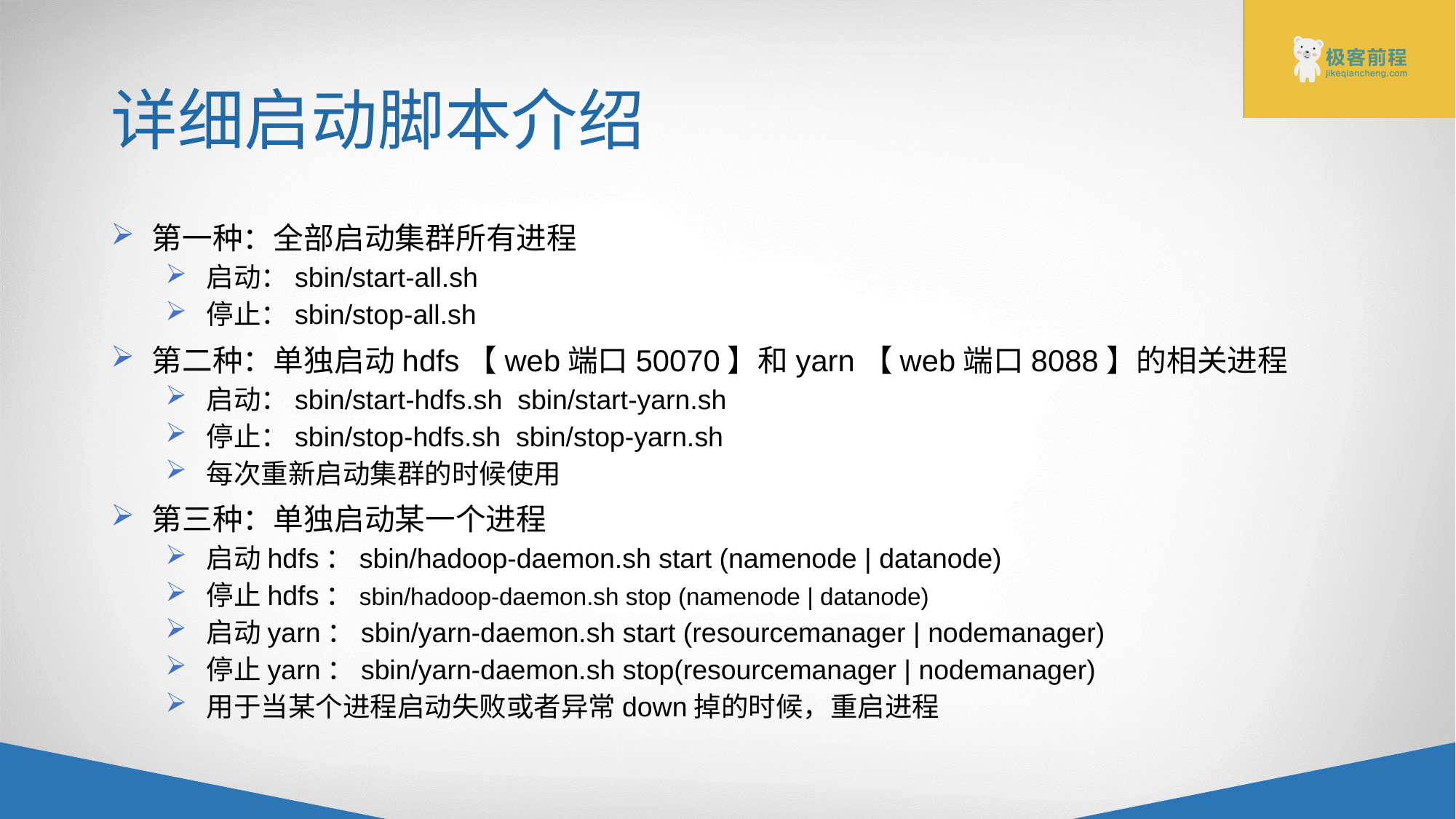

# 详细启动脚本介绍
第一种：全部启动集群所有进程
启动：sbin/start-all.sh
停止：sbin/stop-all.sh
第二种：单独启动hdfs【web端口50070】和yarn【web端口8088】的相关进程
启动：sbin/start-hdfs.sh  sbin/start-yarn.sh
停止：sbin/stop-hdfs.sh  sbin/stop-yarn.sh
每次重新启动集群的时候使用
第三种：单独启动某一个进程
启动hdfs：sbin/hadoop-daemon.sh start (namenode | datanode)
停止hdfs：sbin/hadoop-daemon.sh stop (namenode | datanode)
启动yarn：sbin/yarn-daemon.sh start (resourcemanager | nodemanager)
停止yarn：sbin/yarn-daemon.sh stop(resourcemanager | nodemanager)
用于当某个进程启动失败或者异常down掉的时候，重启进程